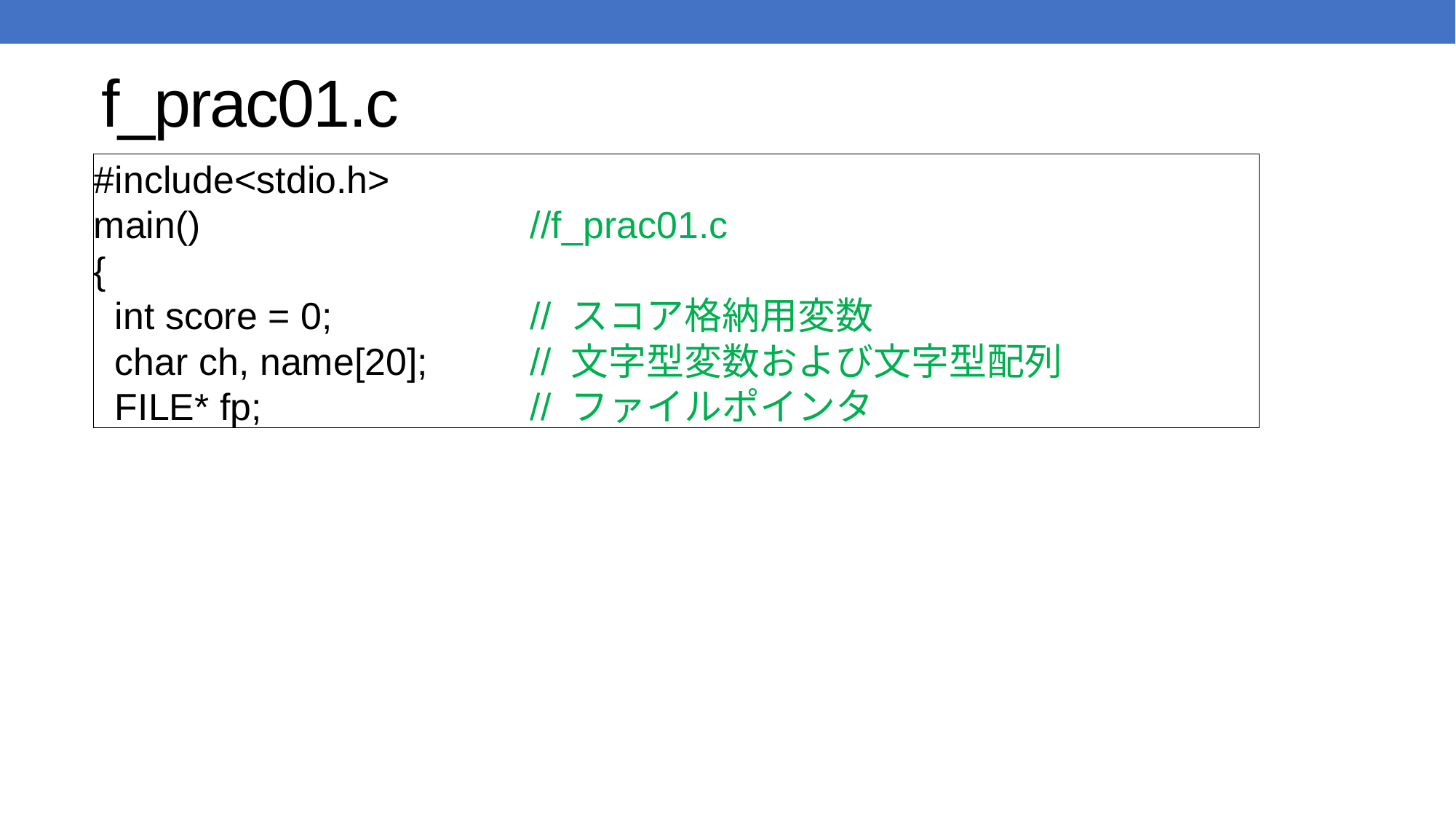

# f_prac01.c
#include<stdio.h>
main()				//f_prac01.c
{
  int score = 0;		// スコア格納用変数
  char ch, name[20];	// 文字型変数および文字型配列
  FILE* fp;			// ファイルポインタ